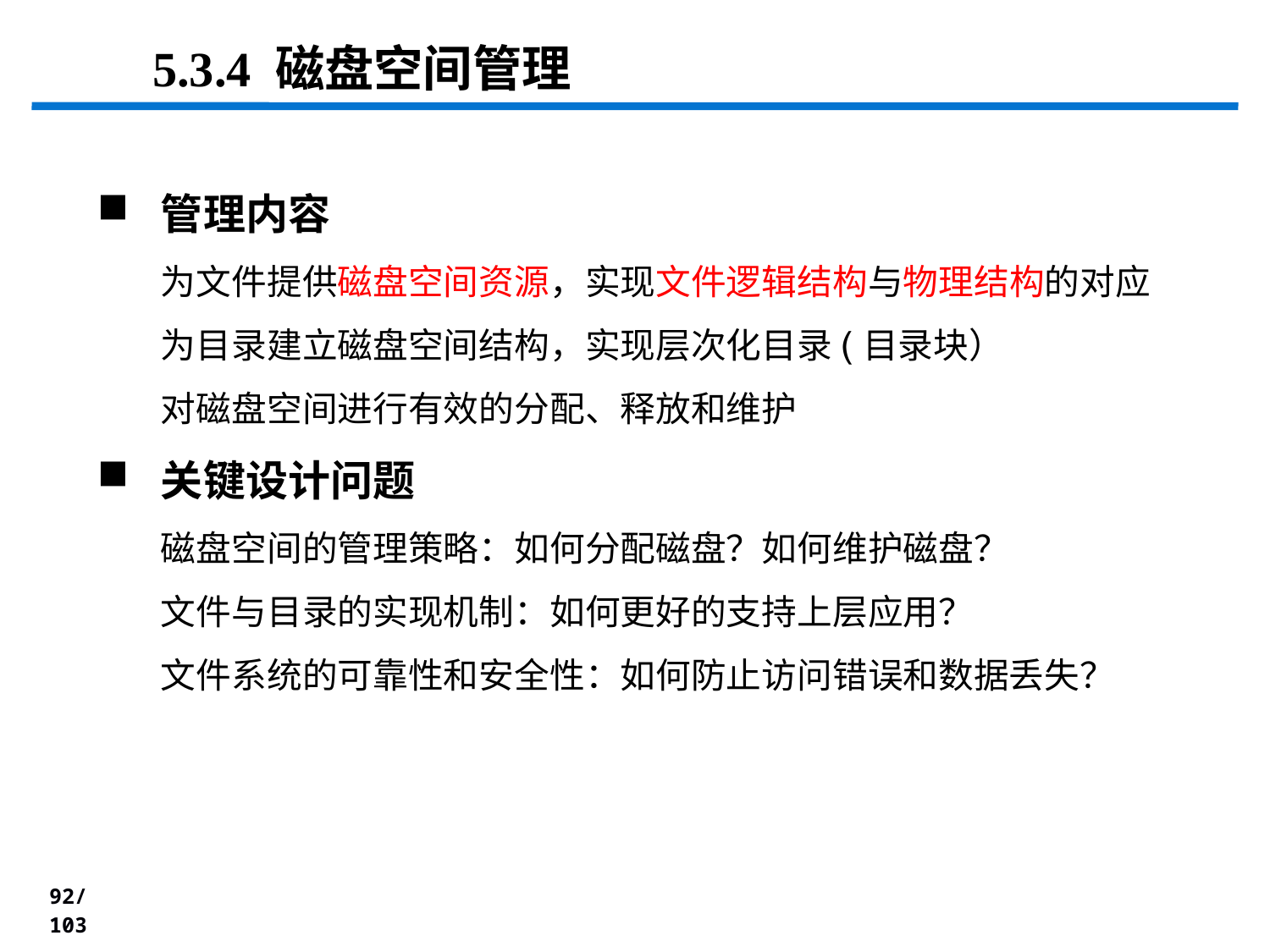

5.3.4 磁盘空间管理
管理内容
为文件提供磁盘空间资源，实现文件逻辑结构与物理结构的对应
为目录建立磁盘空间结构，实现层次化目录(目录块）
对磁盘空间进行有效的分配、释放和维护
关键设计问题
磁盘空间的管理策略：如何分配磁盘？如何维护磁盘？
文件与目录的实现机制：如何更好的支持上层应用？
文件系统的可靠性和安全性：如何防止访问错误和数据丢失？